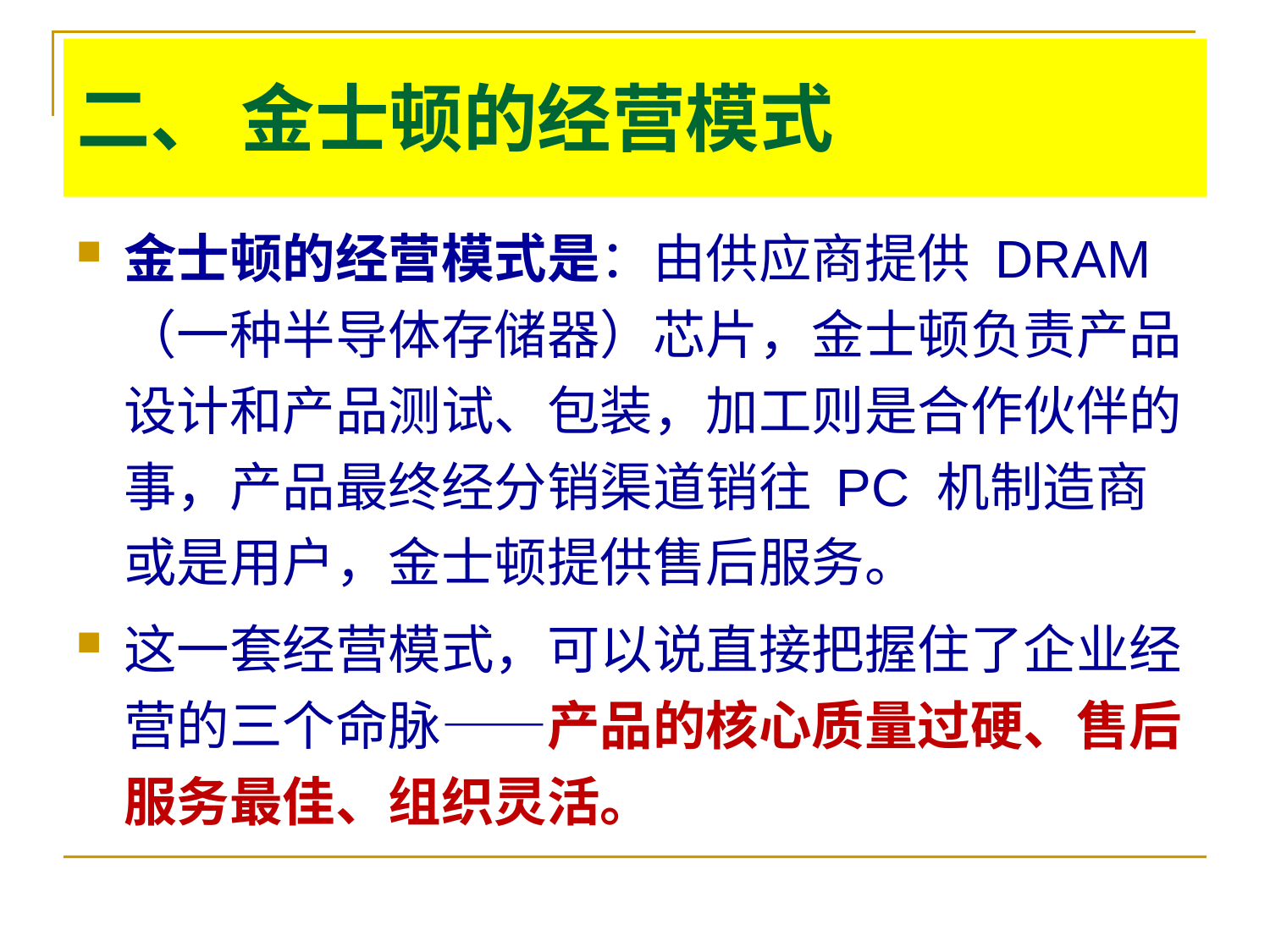

# 二、 金士顿的经营模式
金士顿的经营模式是：由供应商提供 DRAM （一种半导体存储器）芯片，金士顿负责产品设计和产品测试、包装，加工则是合作伙伴的事，产品最终经分销渠道销往 PC 机制造商或是用户，金士顿提供售后服务。
这一套经营模式，可以说直接把握住了企业经营的三个命脉——产品的核心质量过硬、售后服务最佳、组织灵活。

54